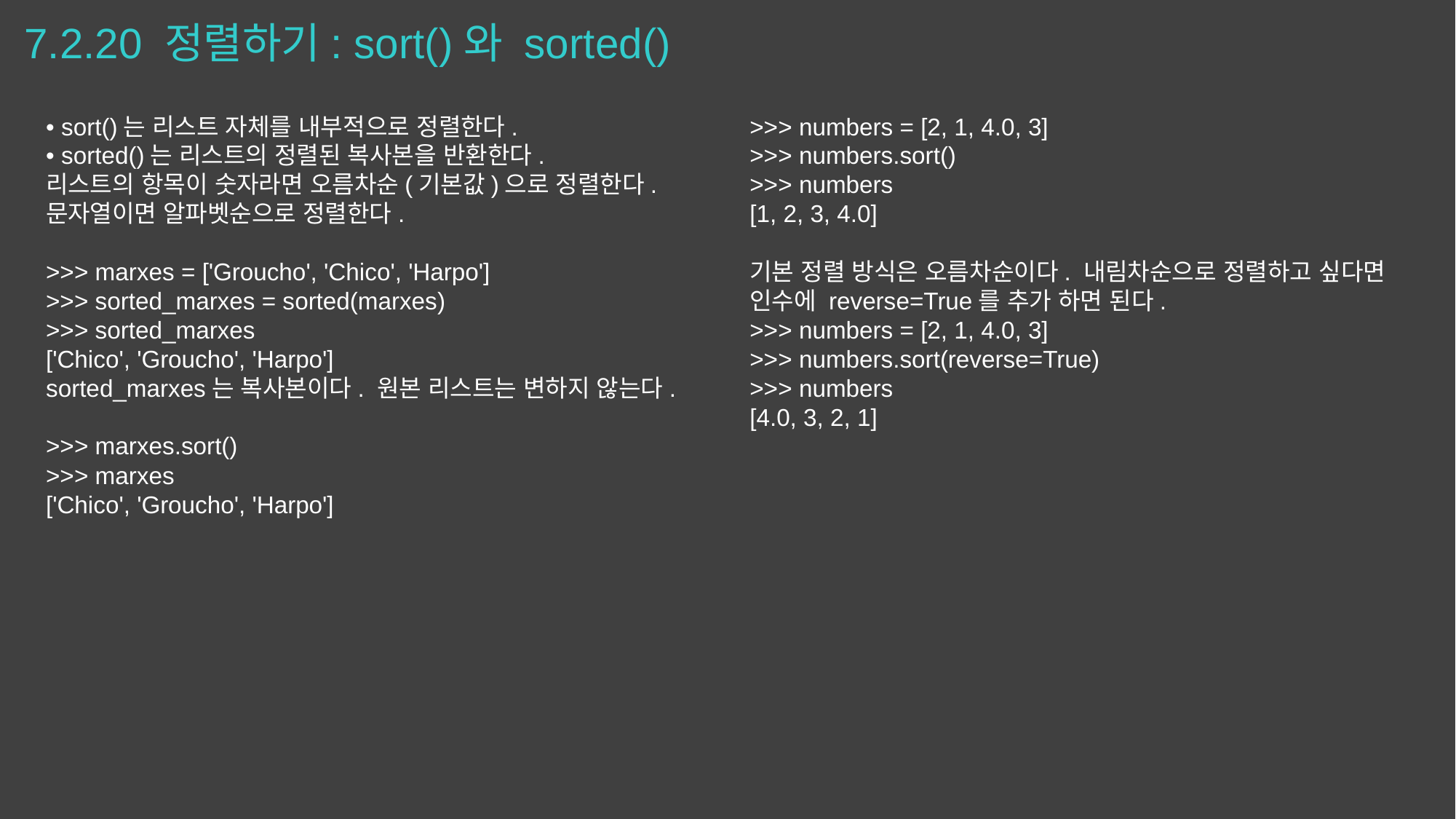

# 7.2.20 정렬하기: sort()와 sorted()
• sort()는 리스트 자체를 내부적으로 정렬한다.
• sorted()는 리스트의 정렬된 복사본을 반환한다.
리스트의 항목이 숫자라면 오름차순(기본값)으로 정렬한다. 문자열이면 알파벳순으로 정렬한다.

>>> marxes = ['Groucho', 'Chico', 'Harpo']
>>> sorted_marxes = sorted(marxes)
>>> sorted_marxes
['Chico', 'Groucho', 'Harpo']
sorted_marxes는 복사본이다. 원본 리스트는 변하지 않는다.

>>> marxes.sort()
>>> marxes
['Chico', 'Groucho', 'Harpo']
>>> numbers = [2, 1, 4.0, 3]
>>> numbers.sort()
>>> numbers
[1, 2, 3, 4.0]

기본 정렬 방식은 오름차순이다. 내림차순으로 정렬하고 싶다면 인수에 reverse=True를 추가 하면 된다.
>>> numbers = [2, 1, 4.0, 3]
>>> numbers.sort(reverse=True)
>>> numbers
[4.0, 3, 2, 1]